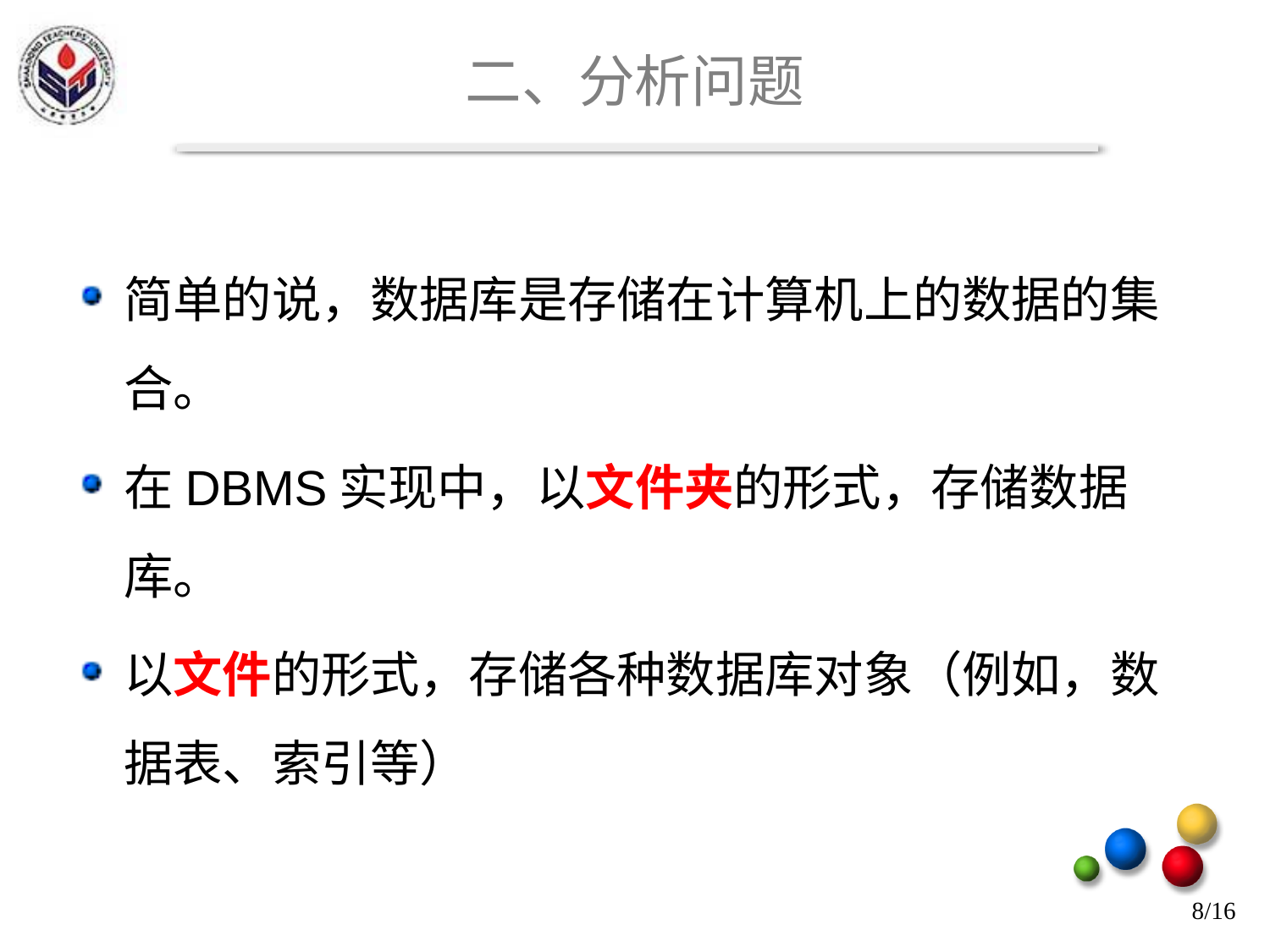

# 二、分析问题
简单的说，数据库是存储在计算机上的数据的集合。
在DBMS实现中，以文件夹的形式，存储数据库。
以文件的形式，存储各种数据库对象（例如，数据表、索引等）

8/16